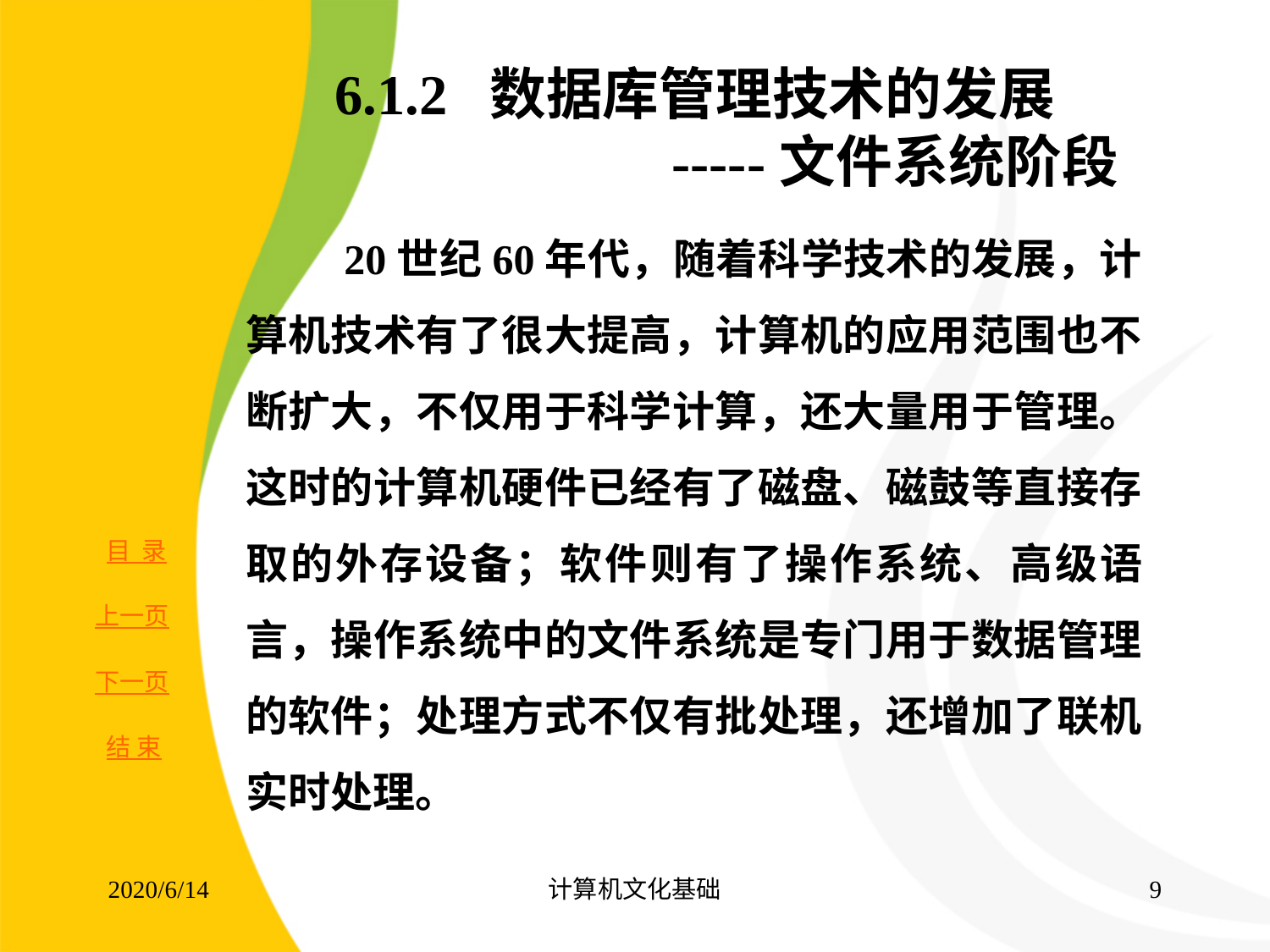

# 6.1.2  数据库管理技术的发展 -----文件系统阶段
         20世纪60年代，随着科学技术的发展，计算机技术有了很大提高，计算机的应用范围也不断扩大，不仅用于科学计算，还大量用于管理。这时的计算机硬件已经有了磁盘、磁鼓等直接存取的外存设备；软件则有了操作系统、高级语言，操作系统中的文件系统是专门用于数据管理的软件；处理方式不仅有批处理，还增加了联机实时处理。
2020/6/14
计算机文化基础
9